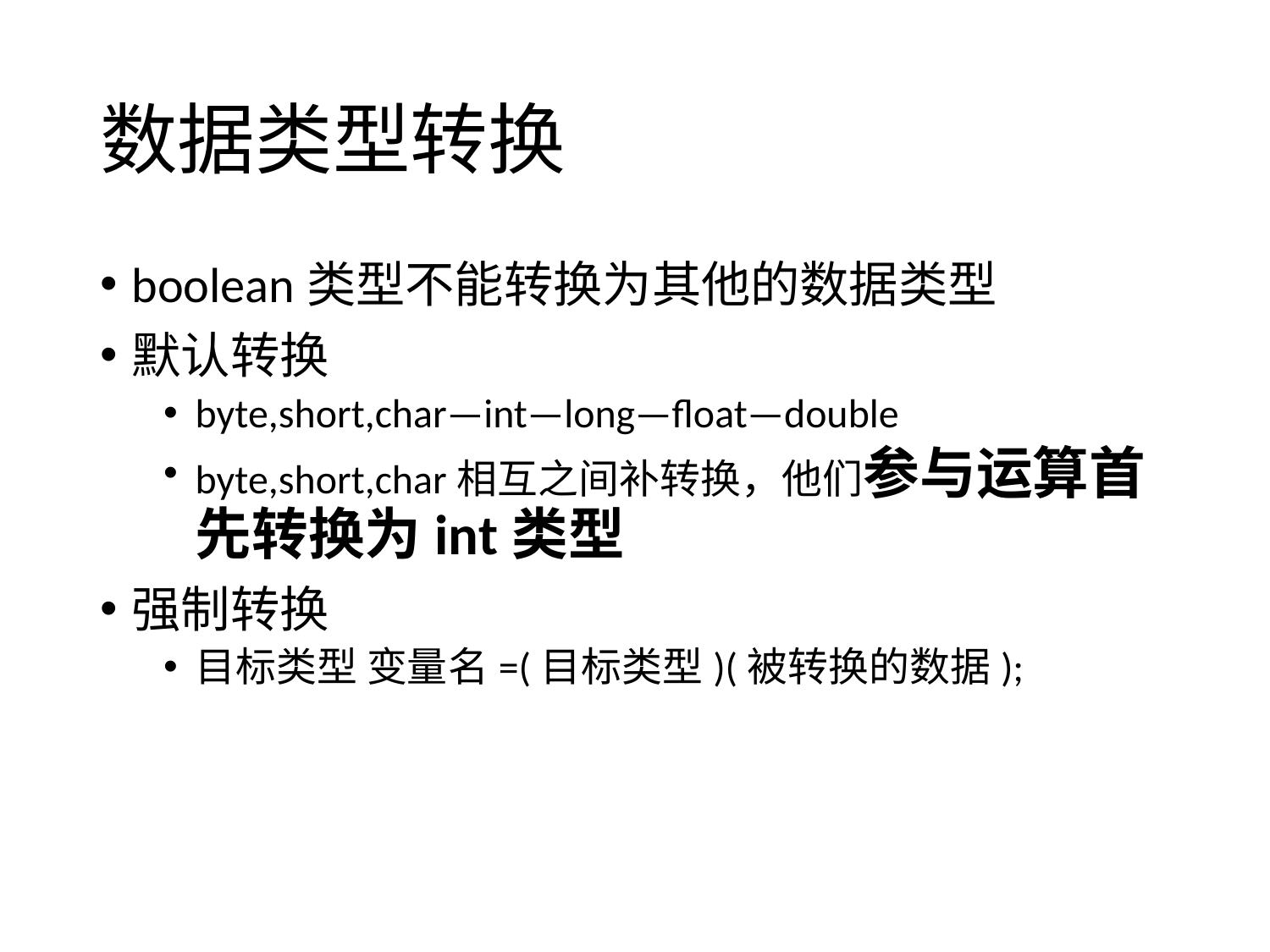

# 数据类型转换
boolean类型不能转换为其他的数据类型
默认转换
byte,short,char—int—long—float—double
byte,short,char相互之间补转换，他们参与运算首先转换为int类型
强制转换
目标类型 变量名=(目标类型)(被转换的数据);